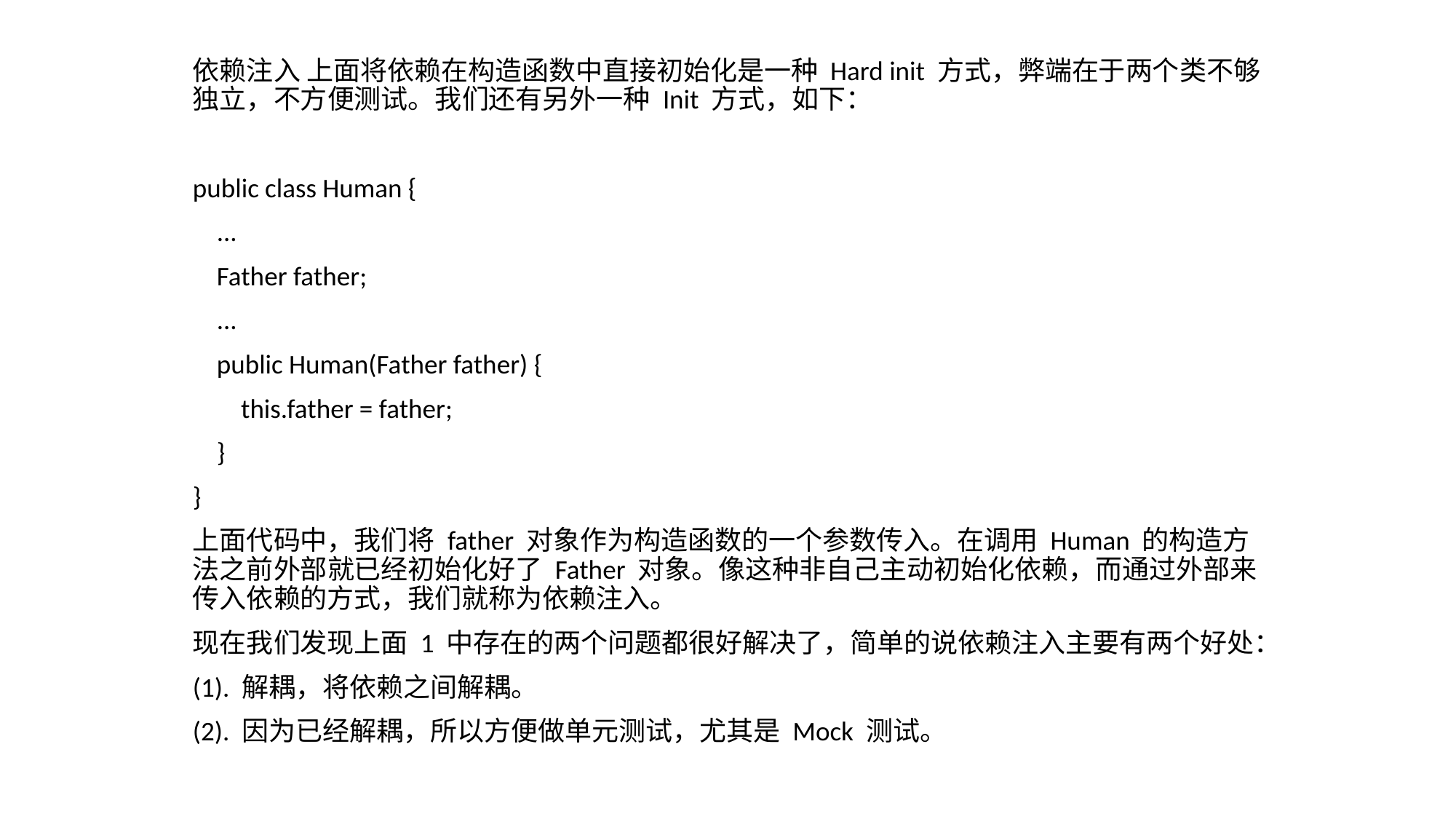

依赖注入 上面将依赖在构造函数中直接初始化是一种 Hard init 方式，弊端在于两个类不够独立，不方便测试。我们还有另外一种 Init 方式，如下：

public class Human {
    ...
    Father father;
    ...
    public Human(Father father) {
        this.father = father;
    }
}
上面代码中，我们将 father 对象作为构造函数的一个参数传入。在调用 Human 的构造方法之前外部就已经初始化好了 Father 对象。像这种非自己主动初始化依赖，而通过外部来传入依赖的方式，我们就称为依赖注入。
现在我们发现上面 1 中存在的两个问题都很好解决了，简单的说依赖注入主要有两个好处：
(1). 解耦，将依赖之间解耦。
(2). 因为已经解耦，所以方便做单元测试，尤其是 Mock 测试。